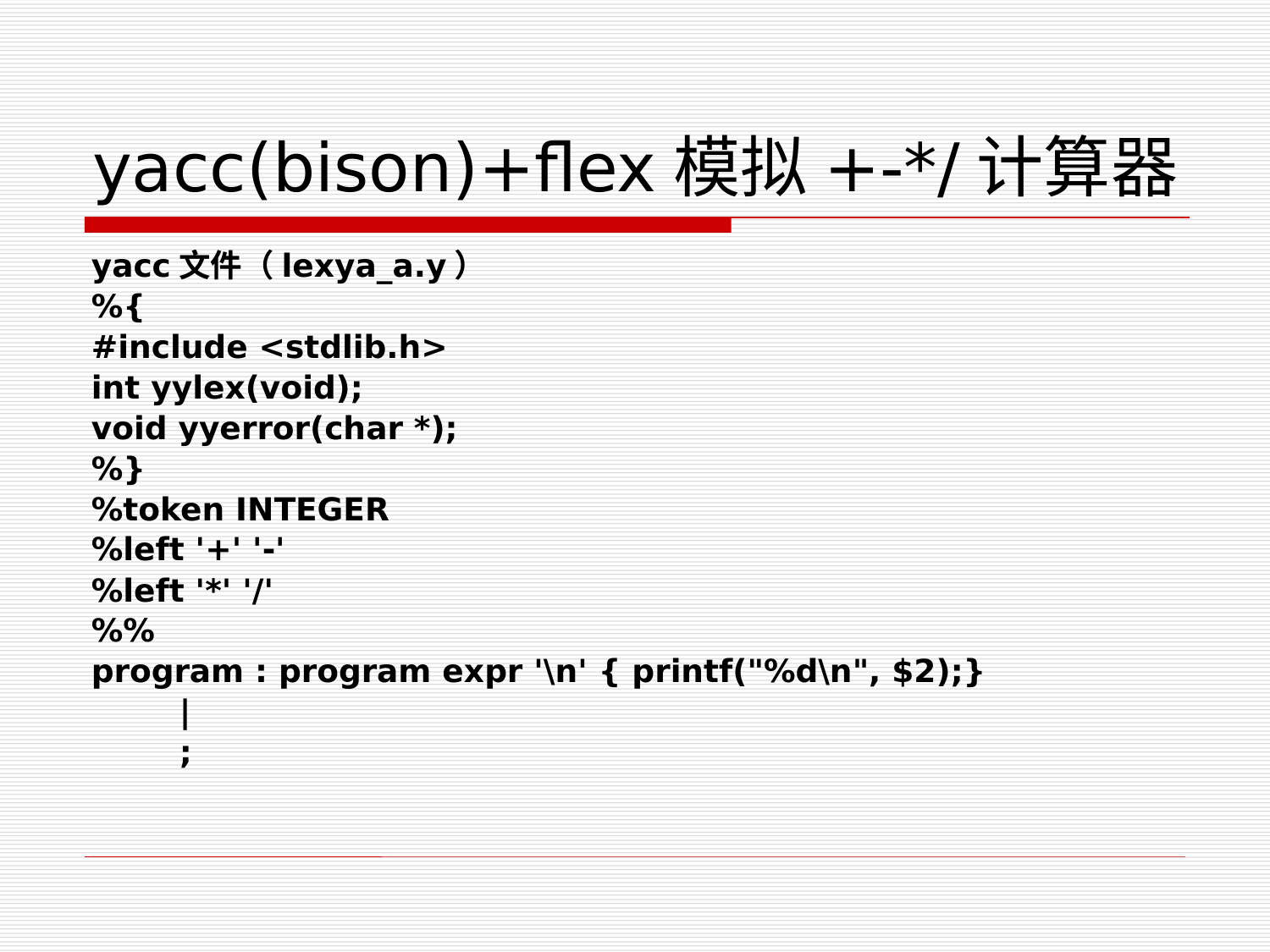

# yacc(bison)+flex模拟+-*/计算器
yacc文件（lexya_a.y）
%{
#include <stdlib.h>
int yylex(void);
void yyerror(char *);
%}
%token INTEGER
%left '+' '-'
%left '*' '/'
%%
program : program expr '\n' { printf("%d\n", $2);}
        |
        ;